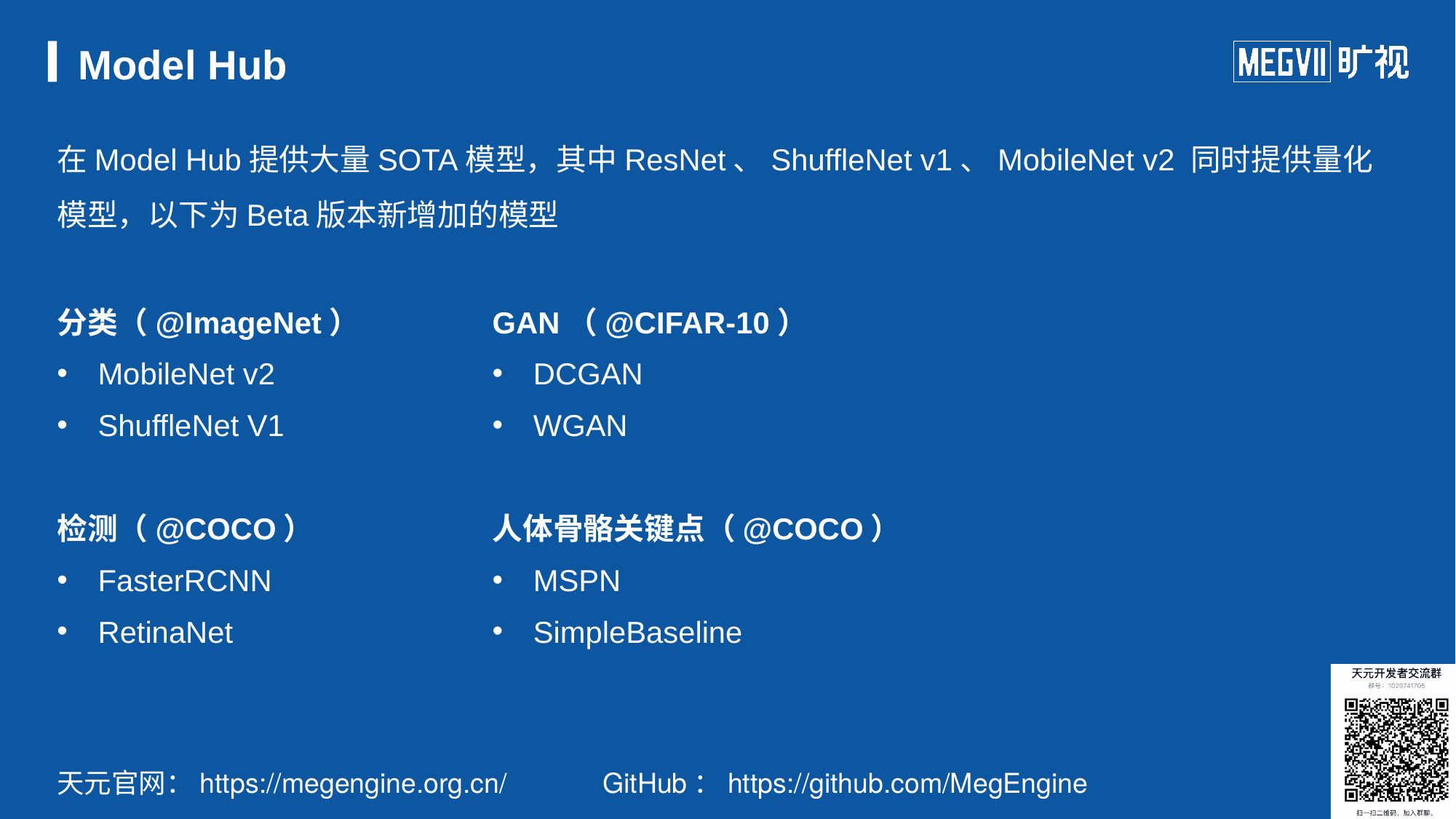

# Model Hub
在Model Hub提供大量SOTA模型，其中ResNet、ShuffleNet v1、MobileNet v2 同时提供量化模型，以下为Beta版本新增加的模型

分类（@ImageNet）
MobileNet v2
ShuffleNet V1

检测（@COCO）
FasterRCNN
RetinaNet
GAN（@CIFAR-10）
DCGAN
WGAN

人体骨骼关键点（@COCO）
MSPN
SimpleBaseline